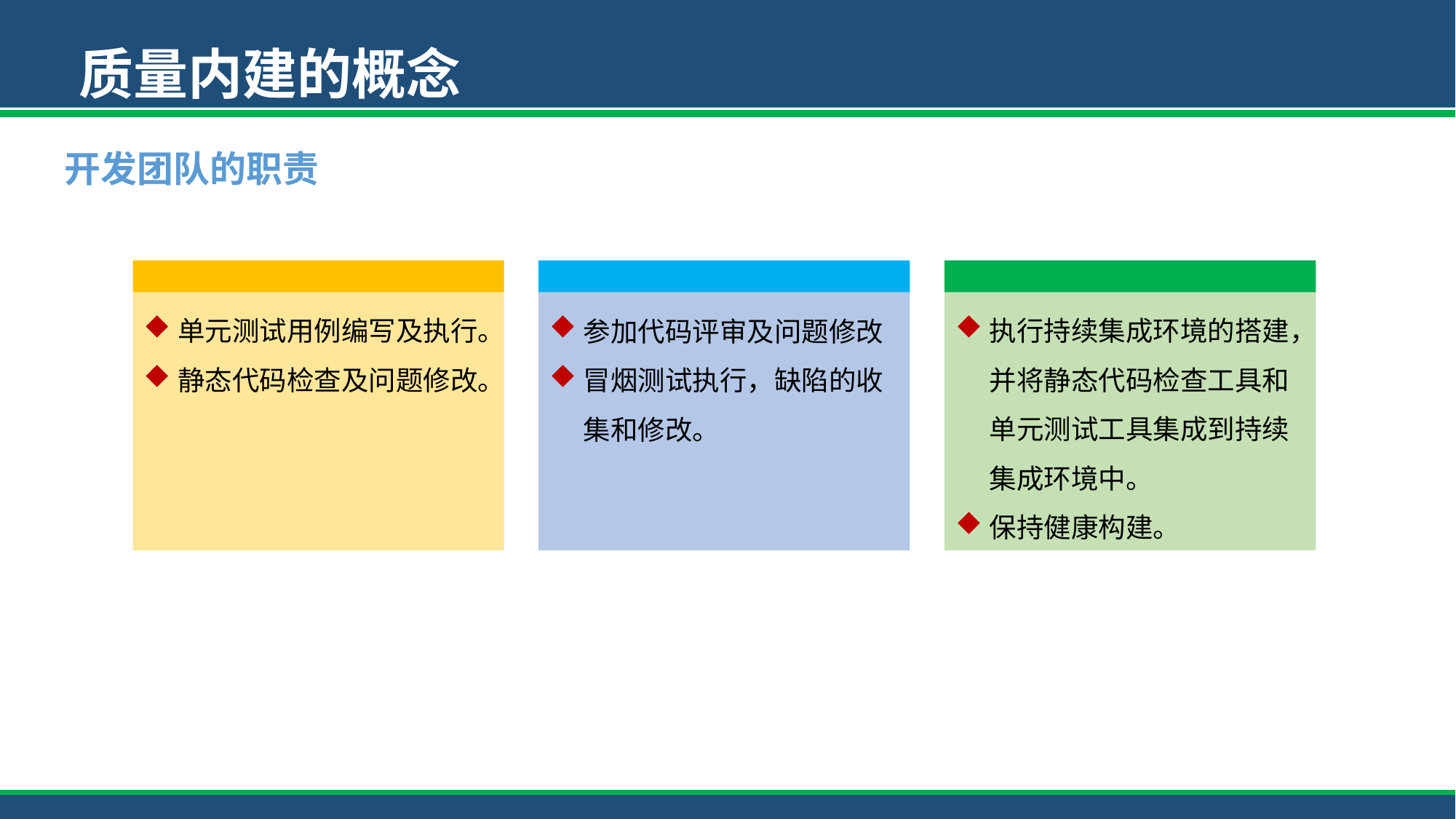

质量内建的概念
开发团队的职责

执行持续集成环境的搭建，并将静态代码检查工具和单元测试工具集成到持续集成环境中。
保持健康构建。
参加代码评审及问题修改
冒烟测试执行，缺陷的收集和修改。
单元测试用例编写及执行。
静态代码检查及问题修改。